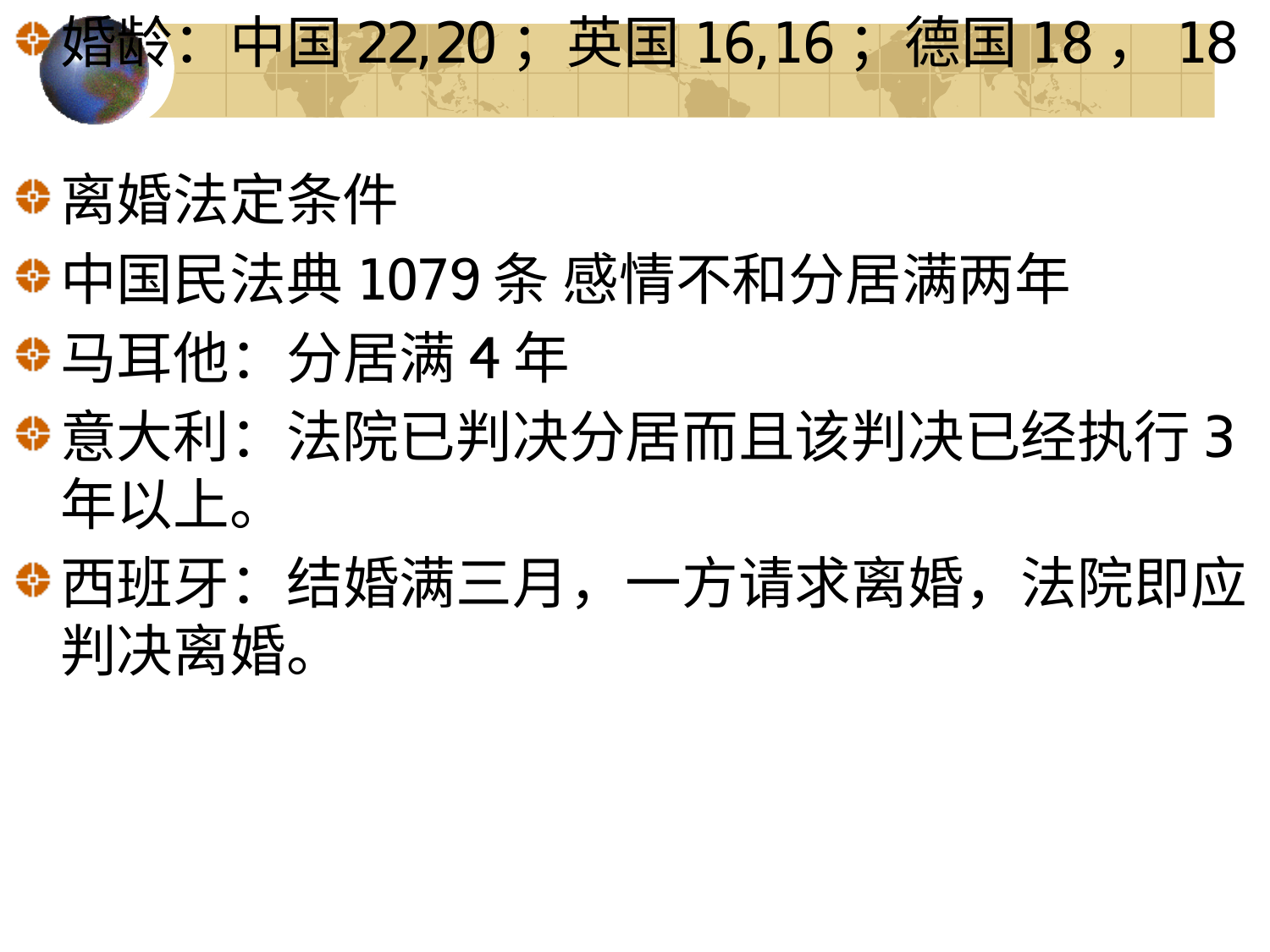

婚龄：中国22,20；英国16,16；德国18，18

离婚法定条件
中国民法典1079条 感情不和分居满两年
马耳他：分居满4年
意大利：法院已判决分居而且该判决已经执行3年以上。
西班牙：结婚满三月，一方请求离婚，法院即应判决离婚。